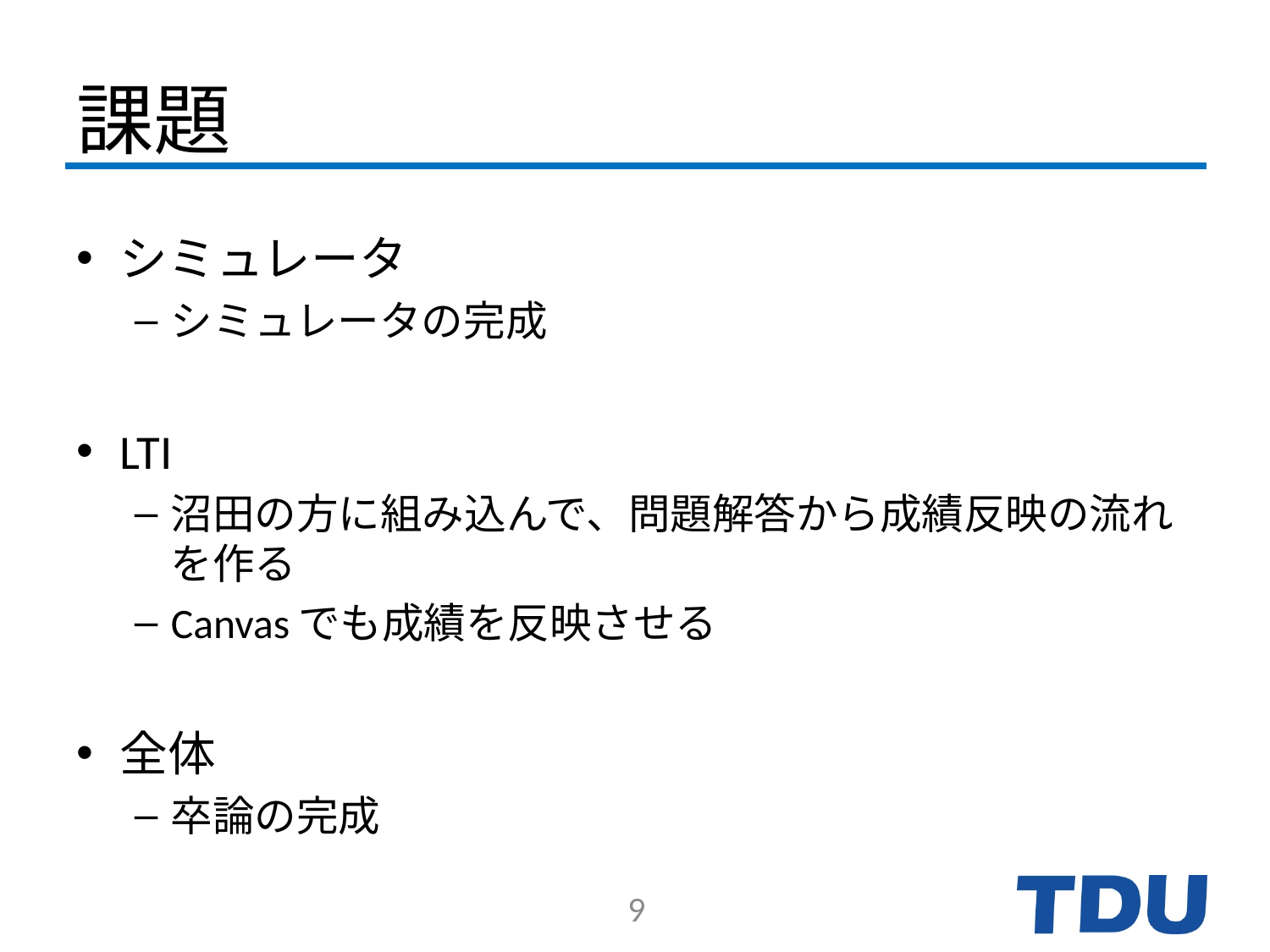

# 課題
シミュレータ
シミュレータの完成

LTI
沼田の方に組み込んで、問題解答から成績反映の流れを作る
Canvasでも成績を反映させる

全体
卒論の完成
9